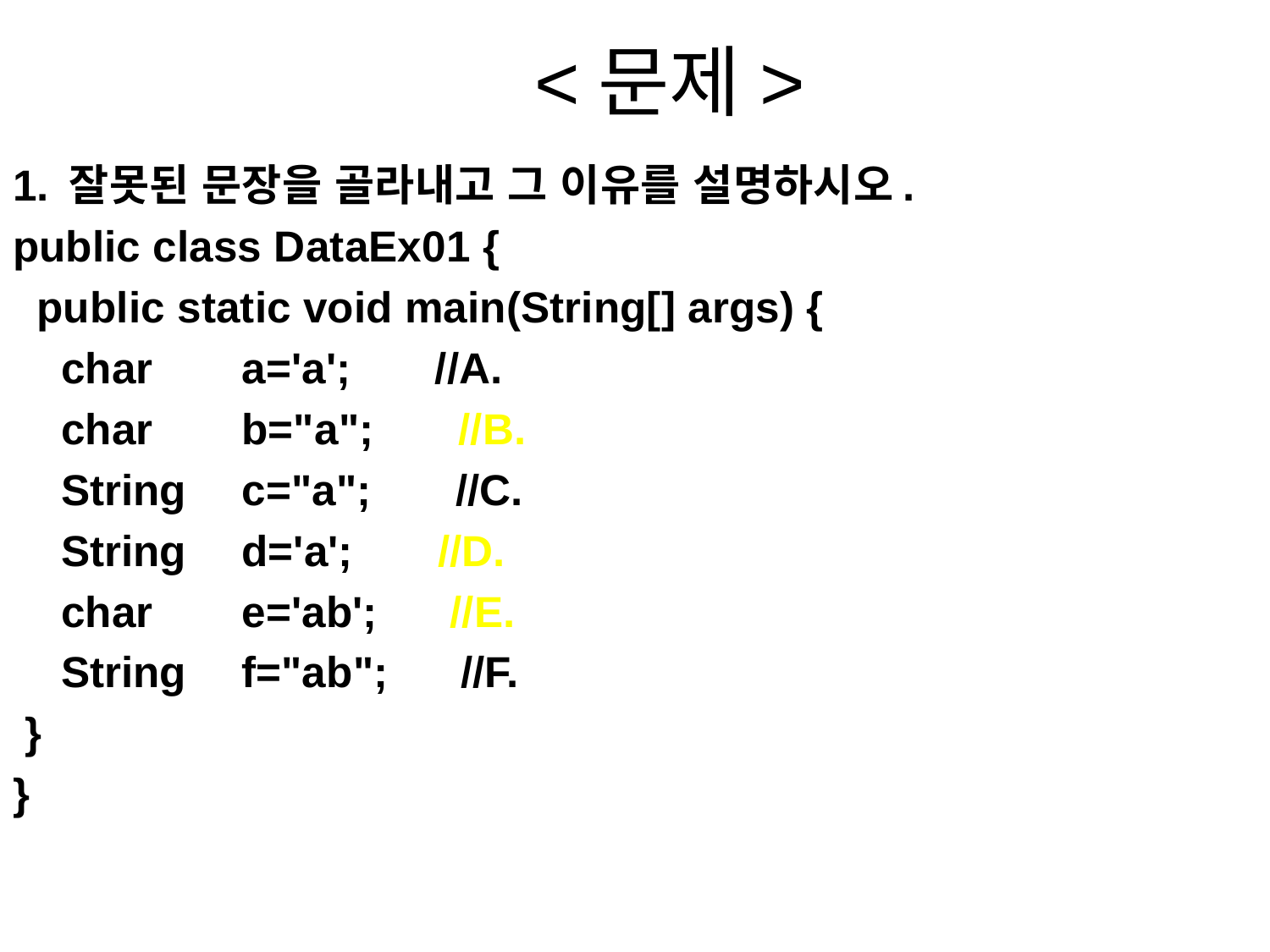

# <문제>
1. 잘못된 문장을 골라내고 그 이유를 설명하시오.
public class DataEx01 {
  public static void main(String[] args) {
    char   	a='a';       //A.
    char   	b="a";       //B.
    String  	c="a";       //C.
    String  	d='a';       //D.
    char   	e='ab';      //E.
    String  	f="ab";      //F.
 }
}